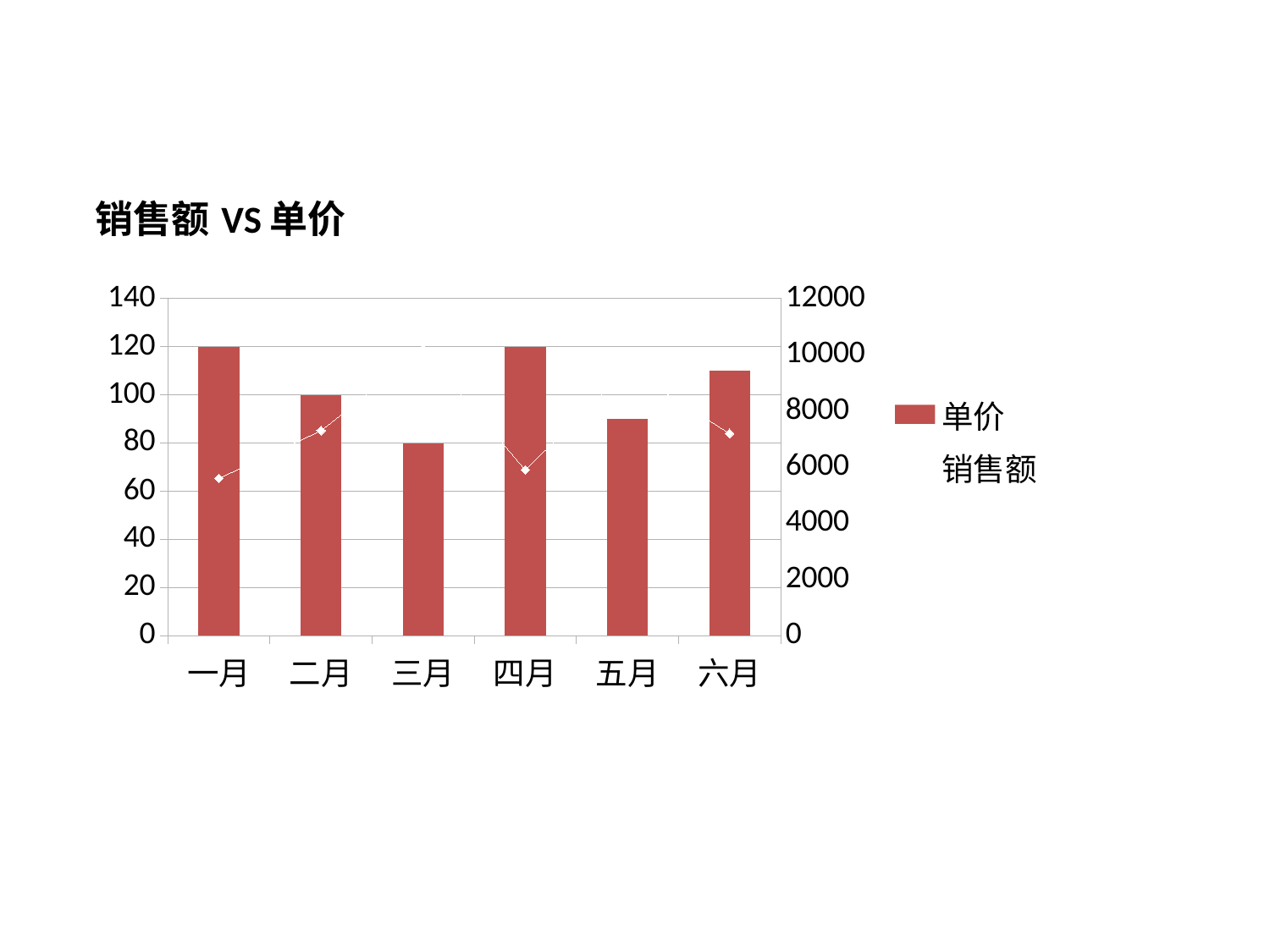

### Chart: 销售额VS单价

| Category | 单价 | 销售额 |
|---|---|---|
| 一月 | 120.0 | 5600.0 |
| 二月 | 100.0 | 7300.0 |
| 三月 | 80.0 | 10200.0 |
| 四月 | 120.0 | 5900.0 |
| 五月 | 90.0 | 9500.0 |
| 六月 | 110.0 | 7200.0 |